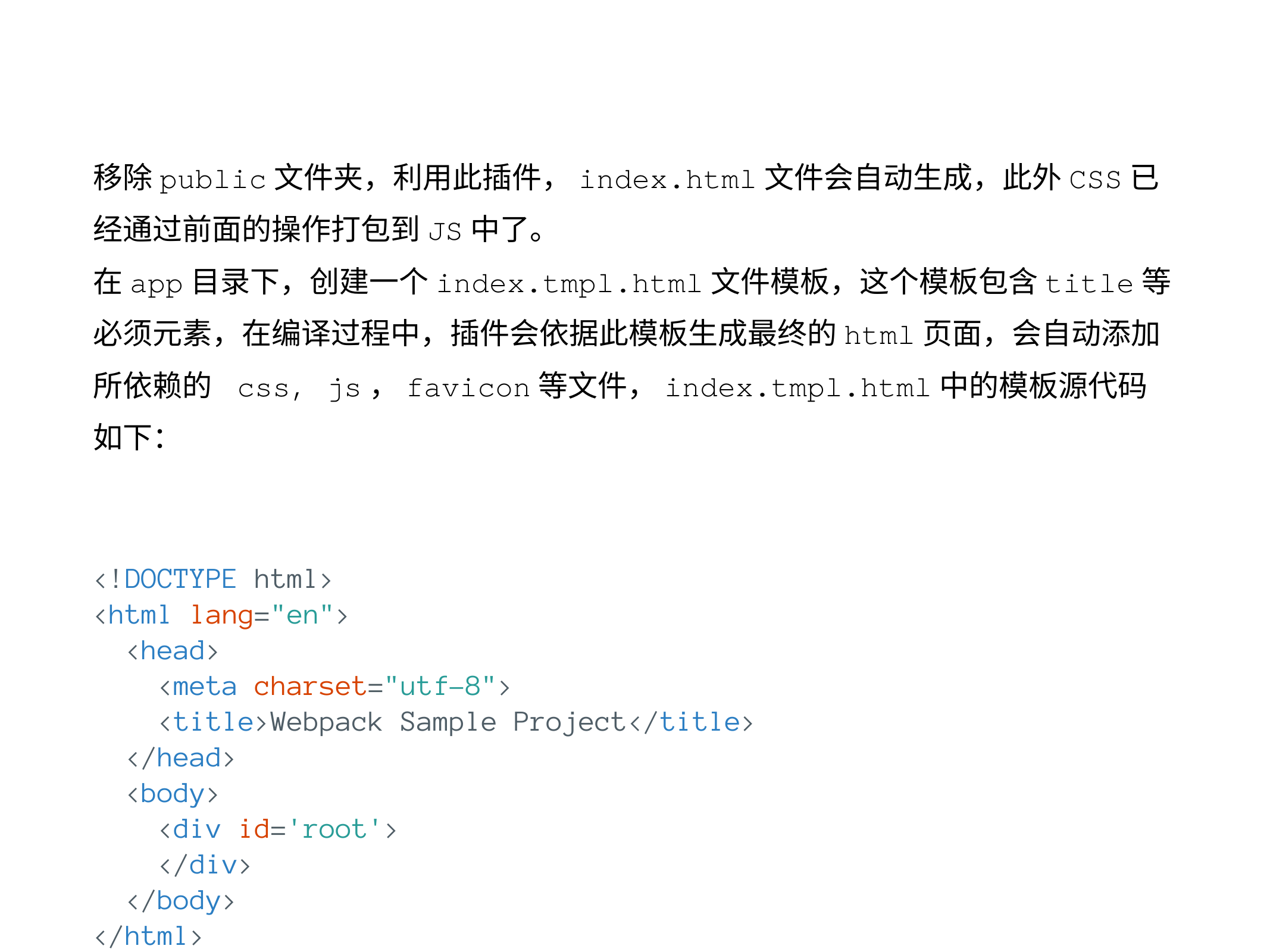

移除public文件夹，利用此插件，index.html文件会自动生成，此外CSS已经通过前面的操作打包到JS中了。
在app目录下，创建一个index.tmpl.html文件模板，这个模板包含title等必须元素，在编译过程中，插件会依据此模板生成最终的html页面，会自动添加所依赖的 css, js，favicon等文件，index.tmpl.html中的模板源代码如下：

<!DOCTYPE html>
<html lang="en">
  <head>
    <meta charset="utf-8">
    <title>Webpack Sample Project</title>
  </head>
  <body>
    <div id='root'>
    </div>
  </body>
</html>